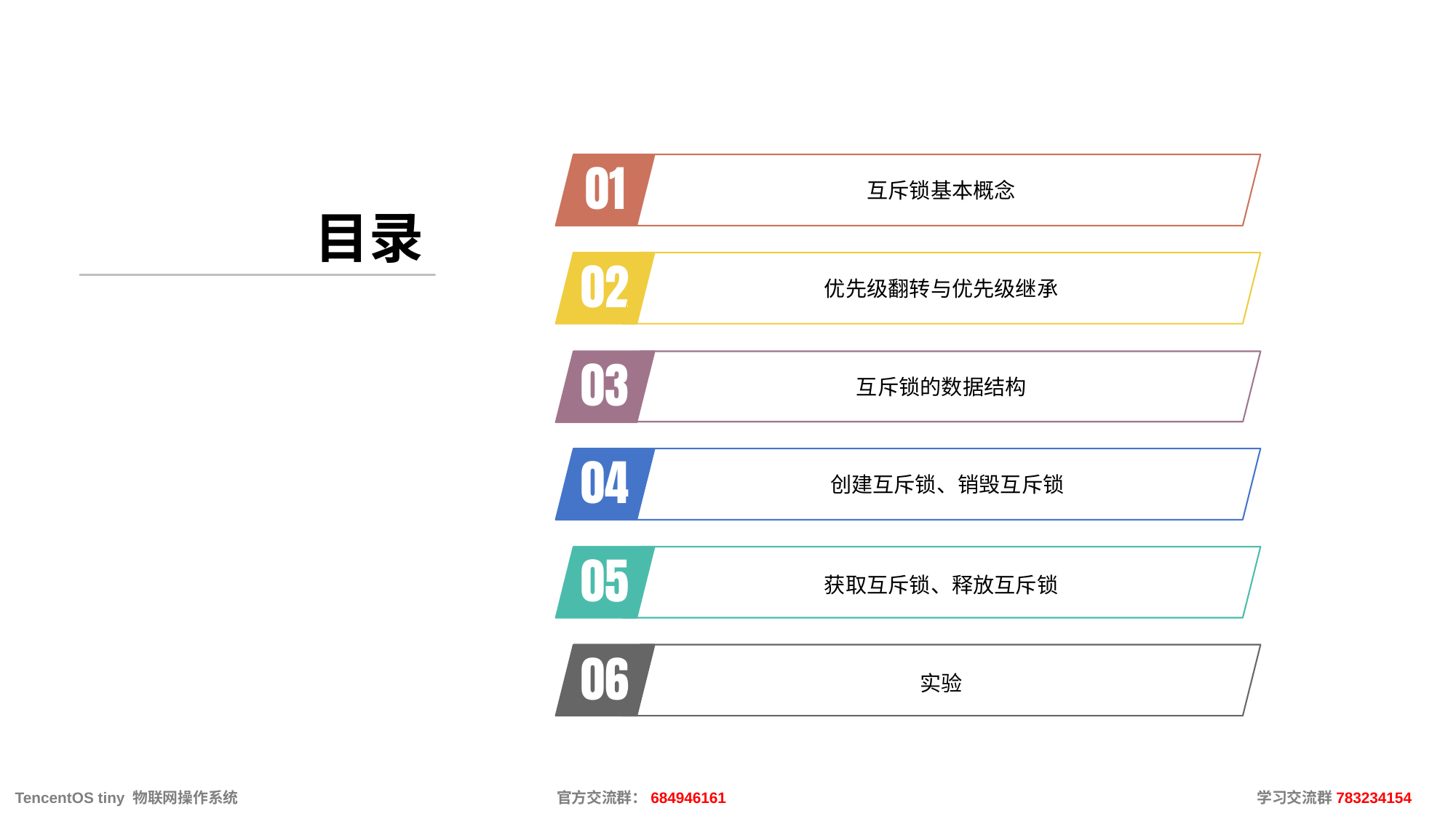

目录
01
互斥锁基本概念
02
优先级翻转与优先级继承
互斥锁的数据结构
03
04
创建互斥锁、销毁互斥锁
05
获取互斥锁、释放互斥锁
06
实验
 TencentOS tiny 物联网操作系统			官方交流群：684946161					          学习交流群：783234154